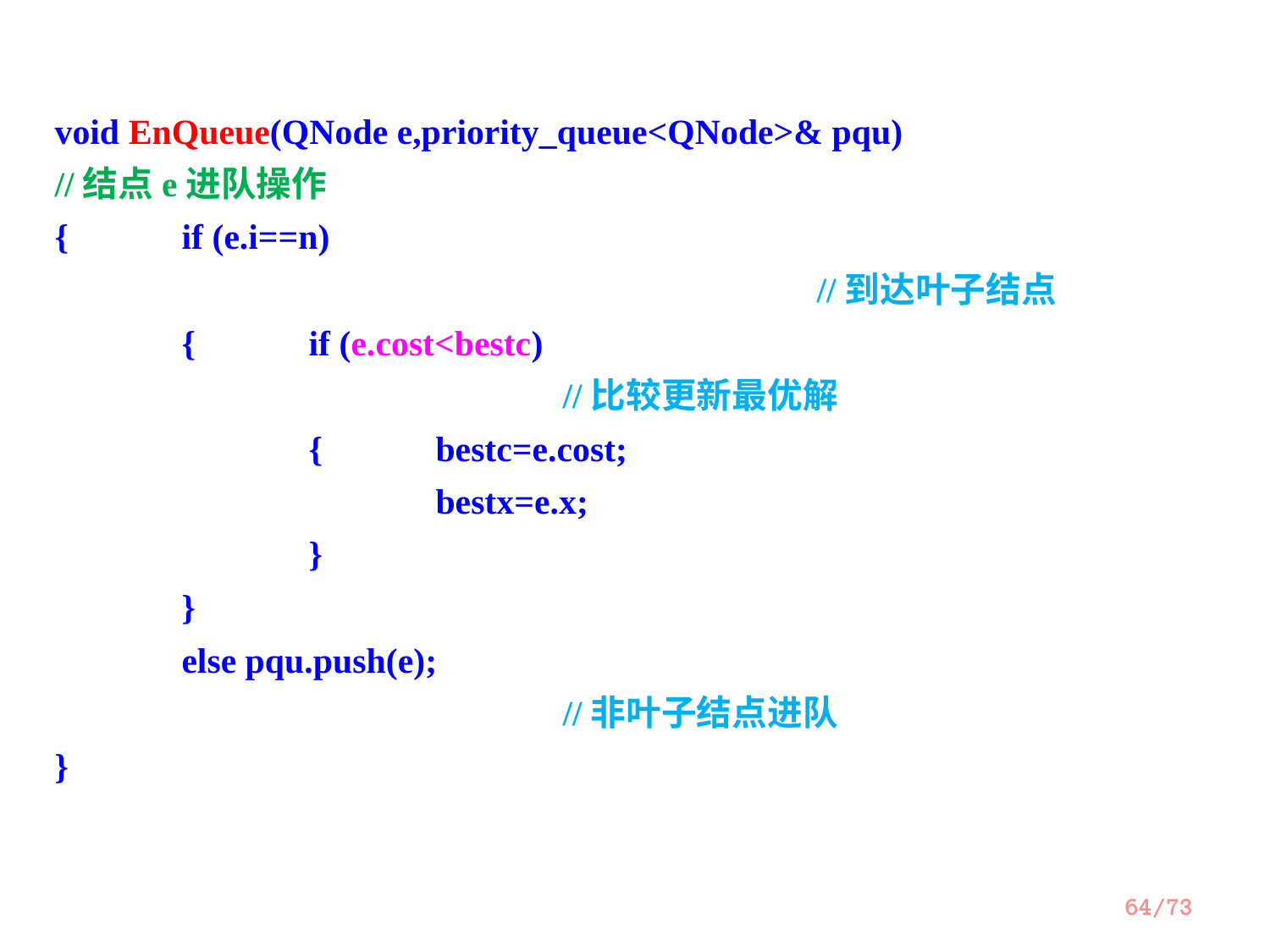

void EnQueue(QNode e,priority_queue<QNode>& pqu)
//结点e进队操作
{	if (e.i==n)													//到达叶子结点
	{	if (e.cost<bestc)										//比较更新最优解
		{	bestc=e.cost;
			bestx=e.x;
		}
	}
	else pqu.push(e);										//非叶子结点进队
}
64/73